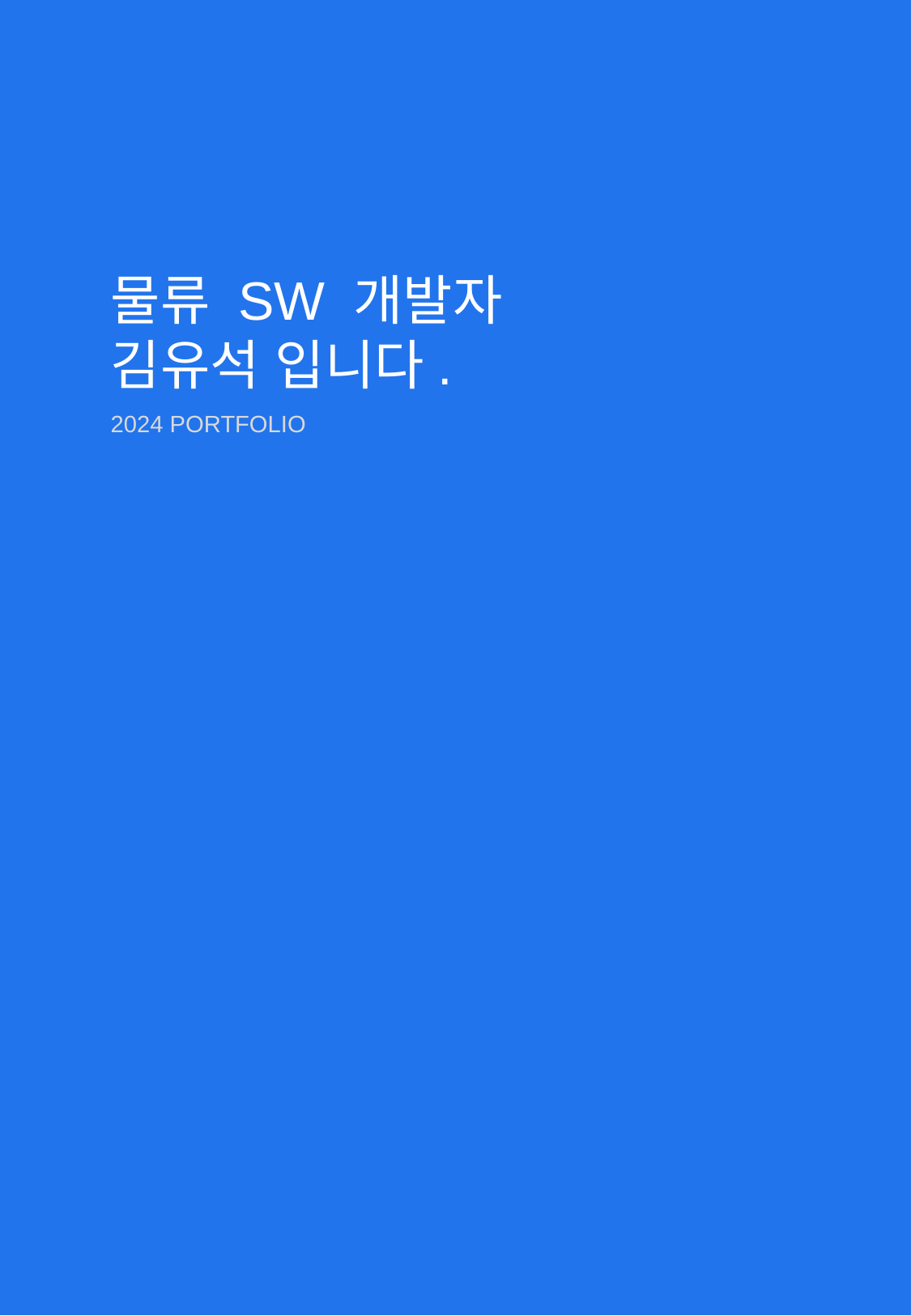

물류 SW 개발자
김유석 입니다.
2024 PORTFOLIO